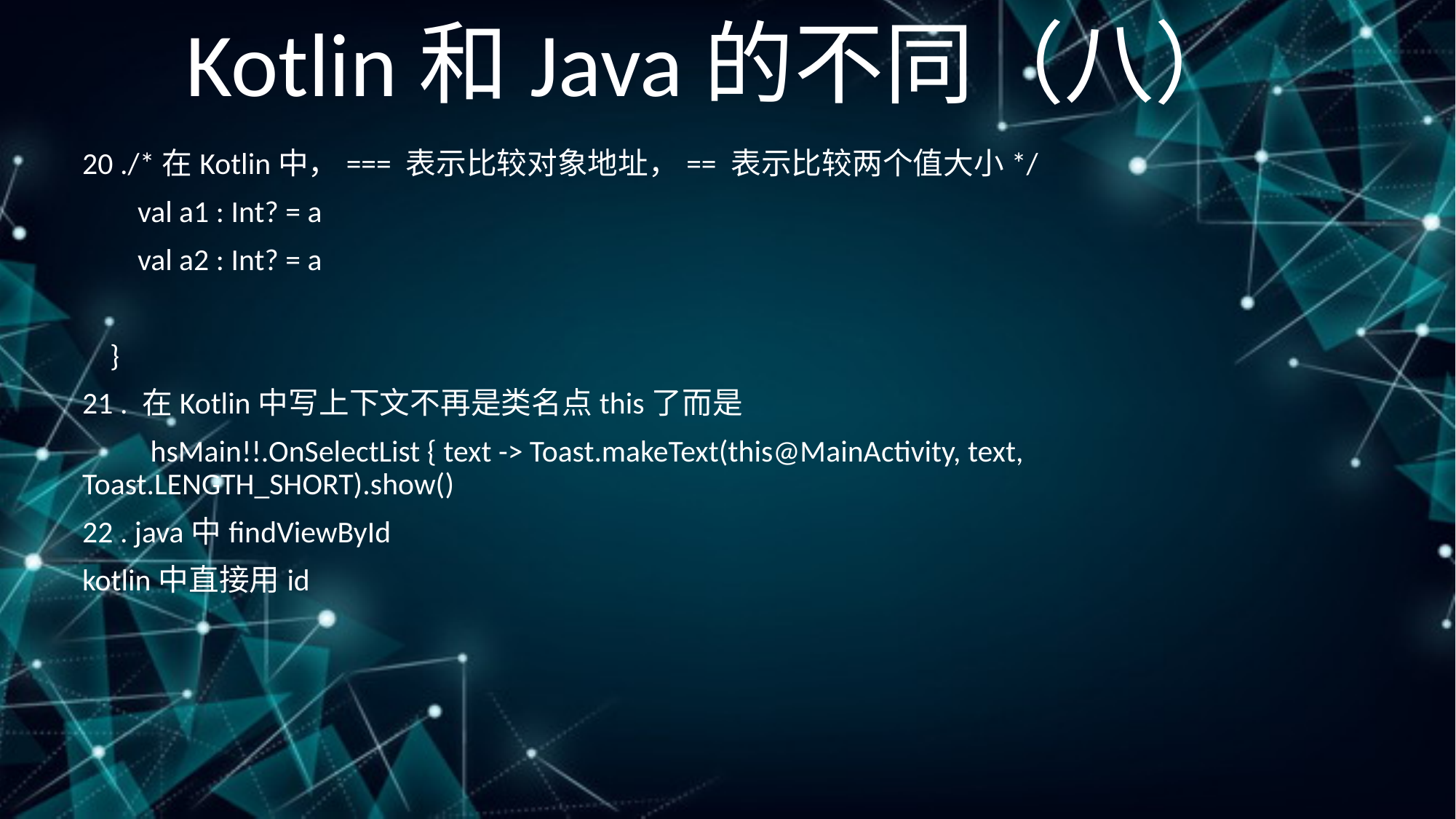

# Kotlin和Java的不同（八）
20 ./*在Kotlin中，=== 表示比较对象地址，== 表示比较两个值大小*/
        val a1 : Int? = a
        val a2 : Int? = a

    }
21 . 在Kotlin中写上下文不再是类名点this了而是
　　hsMain!!.OnSelectList { text -> Toast.makeText(this@MainActivity, text, Toast.LENGTH_SHORT).show()
22 . java中findViewById
kotlin中直接用id